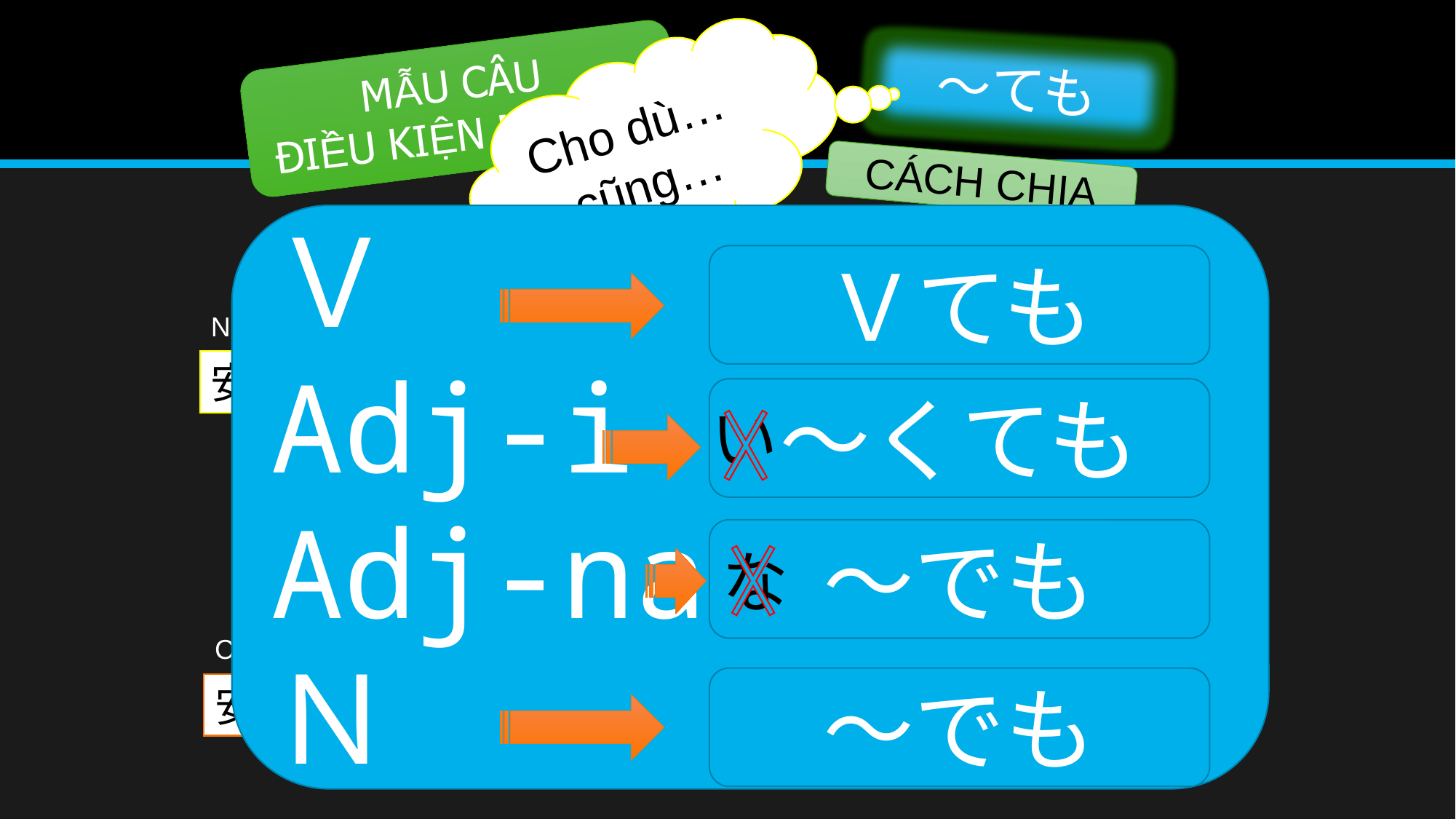

～ても
MẪU CÂU
ĐIỀU KIỆN NGƯỢC
Cho dù…
cũng…
CÁCH CHIA
Ｖ
Adj-i
Adj-na
Ｎ
Ｖても

Nếu đắt thì không mua.
Nếu rẻ thì mua.
高かったら、買いません。
安かったら、買います。
～くても

い

Ngược
nghĩa

～でも
な

Cho dù đắt cũng mua.
Cho dù rẻ cũng không mua.
～でも

安くても、買いません。
高くても、買います。